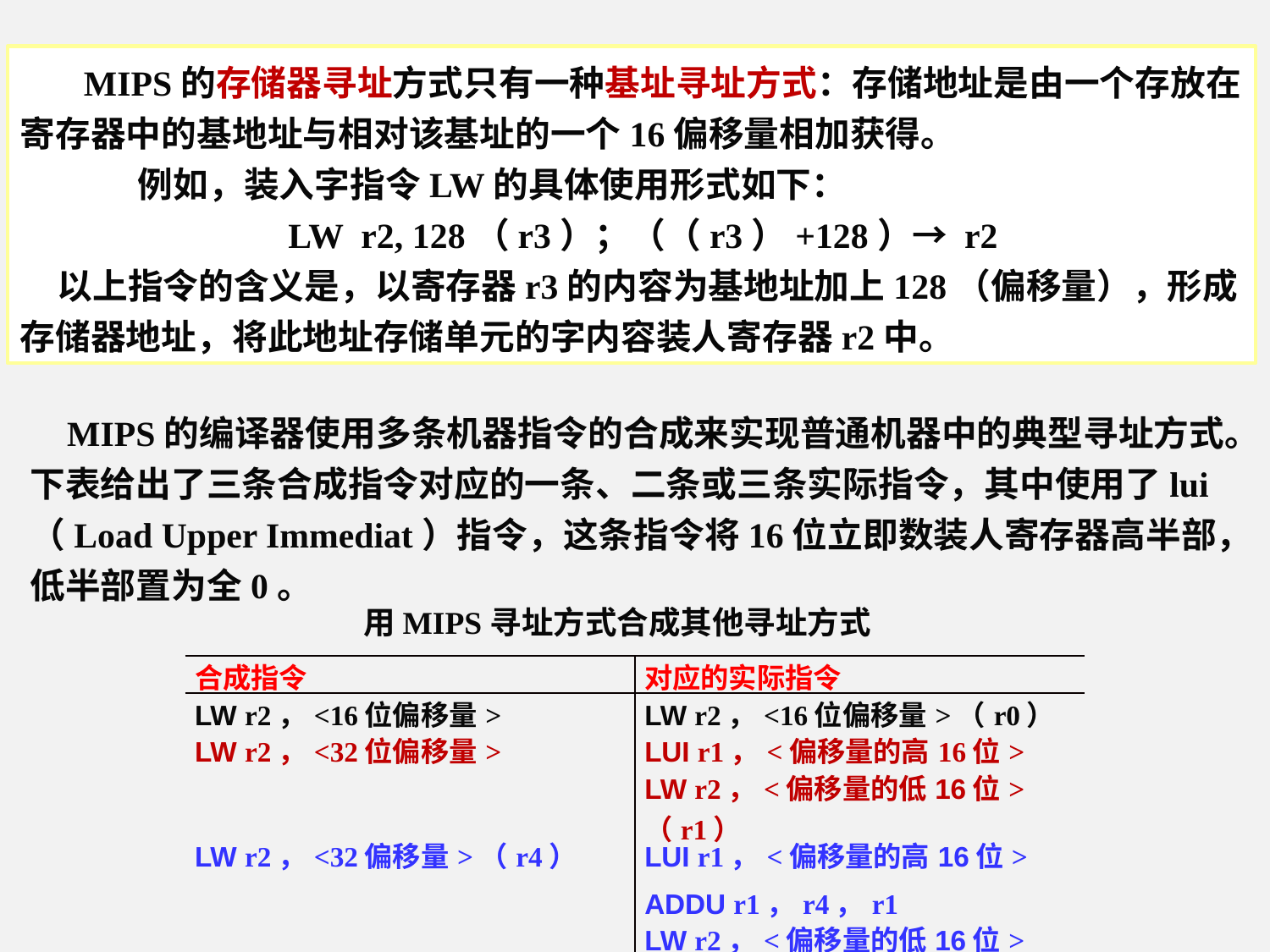

MIPS的存储器寻址方式只有一种基址寻址方式：存储地址是由一个存放在寄存器中的基地址与相对该基址的一个16偏移量相加获得。
         例如，装入字指令LW的具体使用形式如下：
                          LW  r2, 128（r3）；（（r3）+128）→ r2
以上指令的含义是，以寄存器r3的内容为基地址加上128（偏移量），形成存储器地址，将此地址存储单元的字内容装人寄存器r2中。
MIPS的编译器使用多条机器指令的合成来实现普通机器中的典型寻址方式。下表给出了三条合成指令对应的一条、二条或三条实际指令，其中使用了lui （Load Upper Immediat）指令，这条指令将16位立即数装人寄存器高半部，低半部置为全0。
  用MIPS寻址方式合成其他寻址方式
| 合成指令 | 对应的实际指令 |
| --- | --- |
| LW r2，<16位偏移量> | LW r2，<16位偏移量>（r0） |
| LW r2，<32位偏移量> | LUI r1，<偏移量的高16位> |
|  | LW r2，<偏移量的低16位>（r1） |
| LW r2，<32偏移量>（r4） | LUI r1，<偏移量的高16位> |
|  | ADDU r1，r4，r1 |
|  | LW r2，<偏移量的低16位>（r1） |